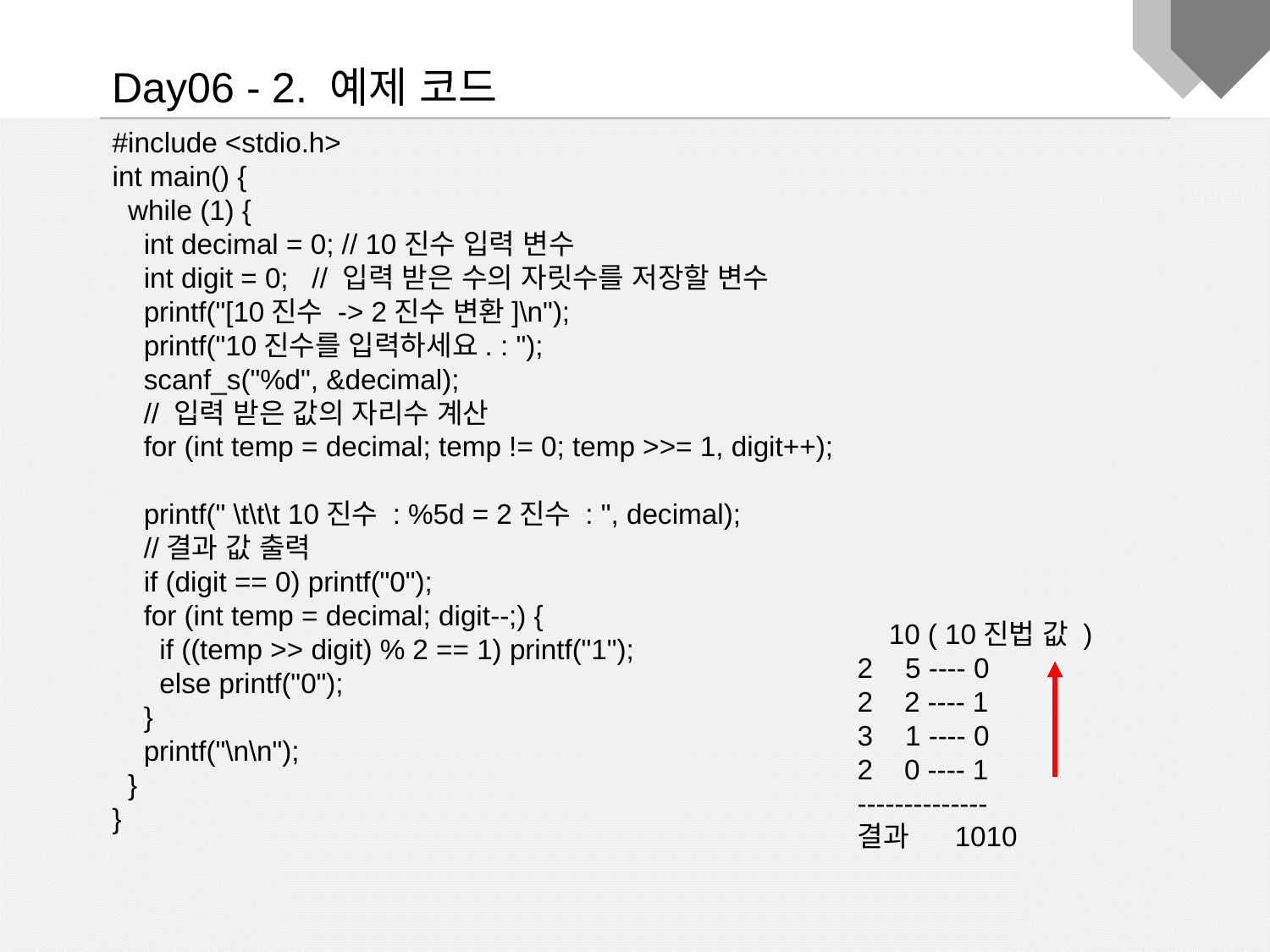

Day06 - 2. 예제 코드
#include <stdio.h>
int main() {
  while (1) {
    int decimal = 0; // 10진수 입력 변수
    int digit = 0;   // 입력 받은 수의 자릿수를 저장할 변수
    printf("[10진수 -> 2진수 변환]\n");
    printf("10진수를 입력하세요. : ");
    scanf_s("%d", &decimal);
    // 입력 받은 값의 자리수 계산
    for (int temp = decimal; temp != 0; temp >>= 1, digit++);

    printf(" \t\t\t 10진수 : %5d = 2진수 : ", decimal);
    //결과 값 출력
    if (digit == 0) printf("0");
    for (int temp = decimal; digit--;) {
      if ((temp >> digit) % 2 == 1) printf("1");
      else printf("0");
    }
    printf("\n\n");
  }
}
    10 ( 10진법 값 )
5 ---- 0
2    2 ---- 1
1 ---- 0
2    0 ---- 1
--------------
결과     1010